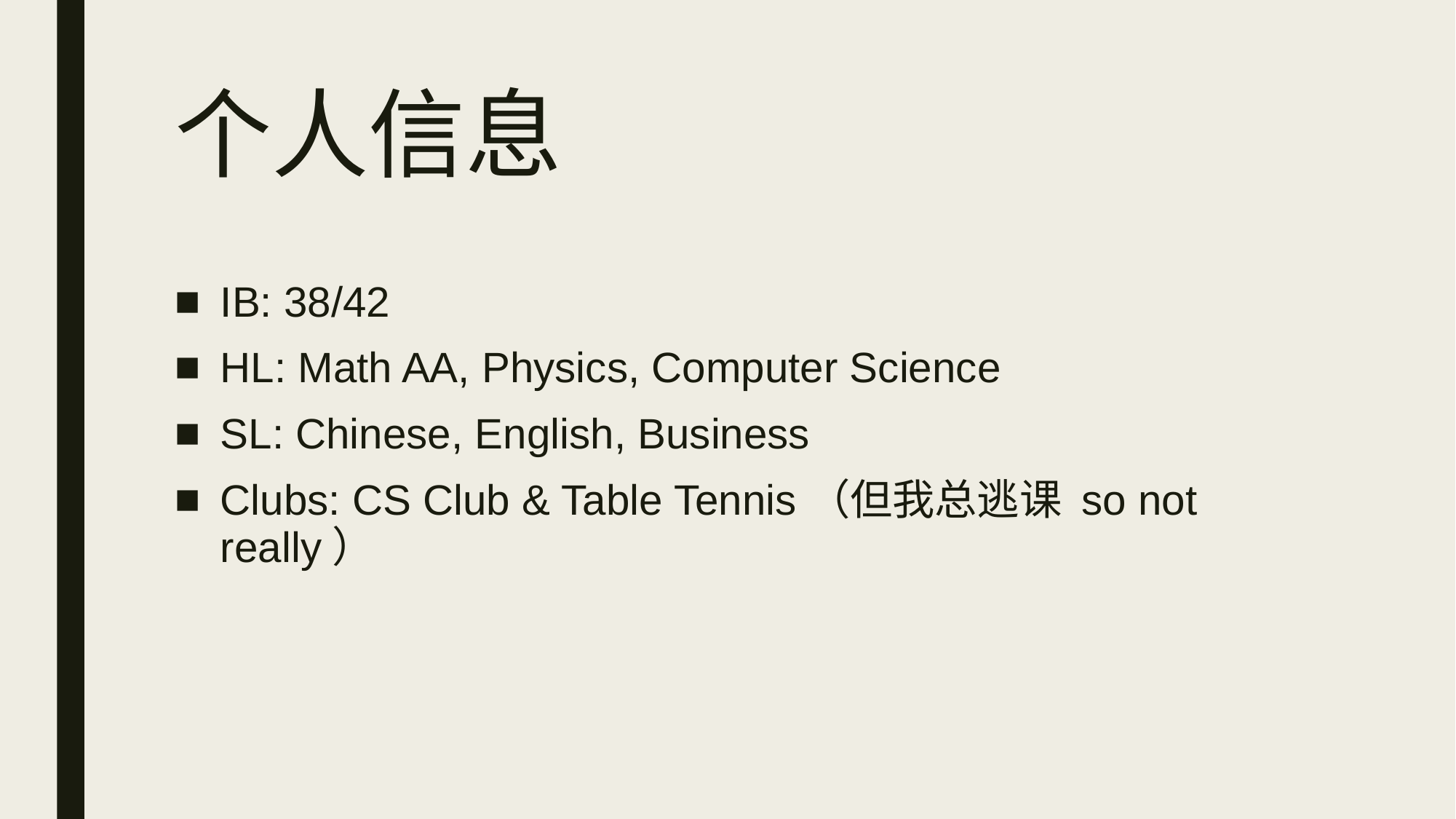

# 个人信息
IB: 38/42
HL: Math AA, Physics, Computer Science
SL: Chinese, English, Business
Clubs: CS Club & Table Tennis（但我总逃课 so not really）